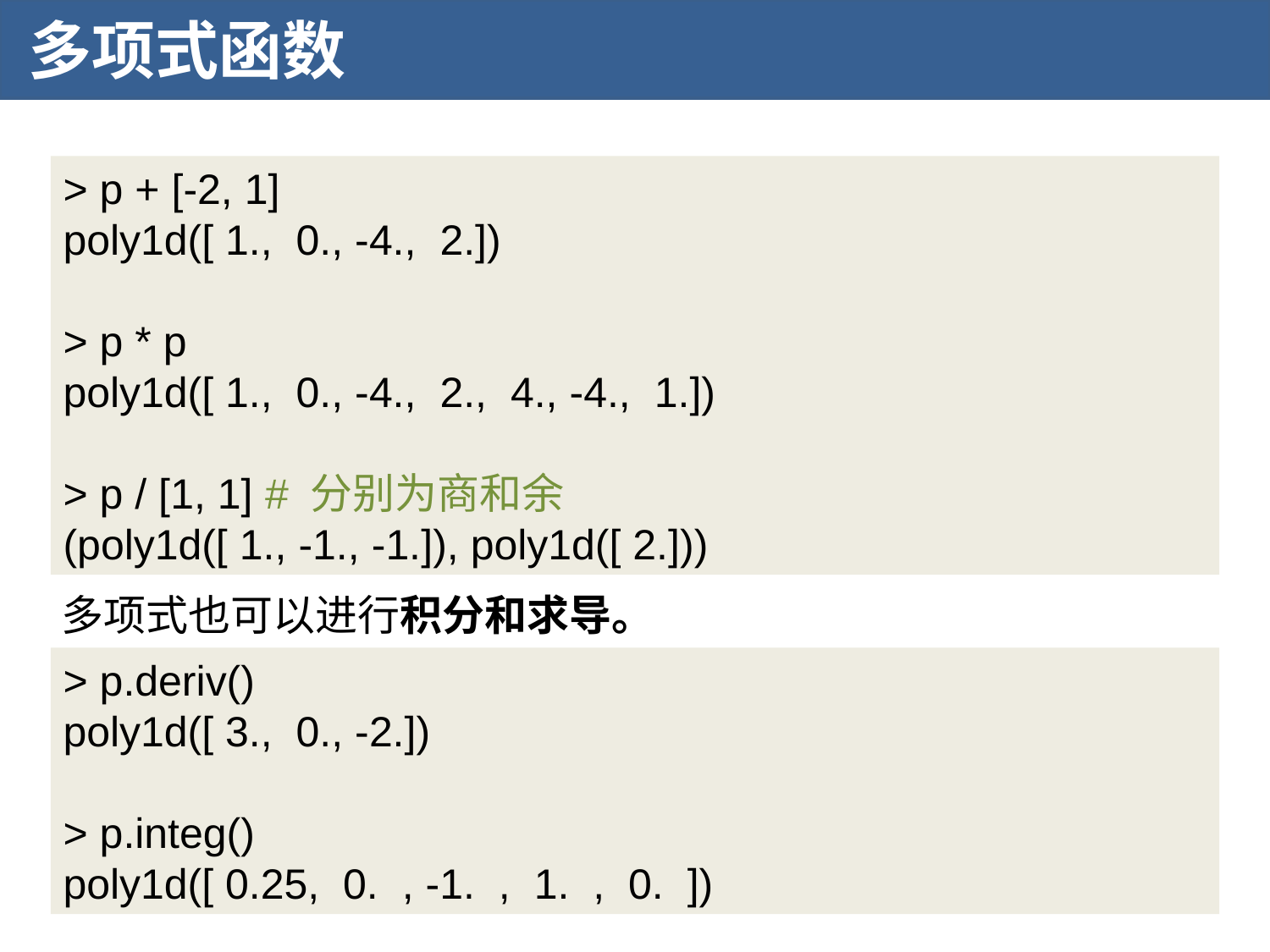

多项式函数
> p + [-2, 1]
poly1d([ 1.,  0., -4.,  2.])

> p * p
poly1d([ 1.,  0., -4.,  2.,  4., -4.,  1.])

> p / [1, 1] # 分别为商和余
(poly1d([ 1., -1., -1.]), poly1d([ 2.]))
多项式也可以进行积分和求导。
> p.deriv()
poly1d([ 3.,  0., -2.])

> p.integ()
poly1d([ 0.25,  0.  , -1.  ,  1.  ,  0.  ])